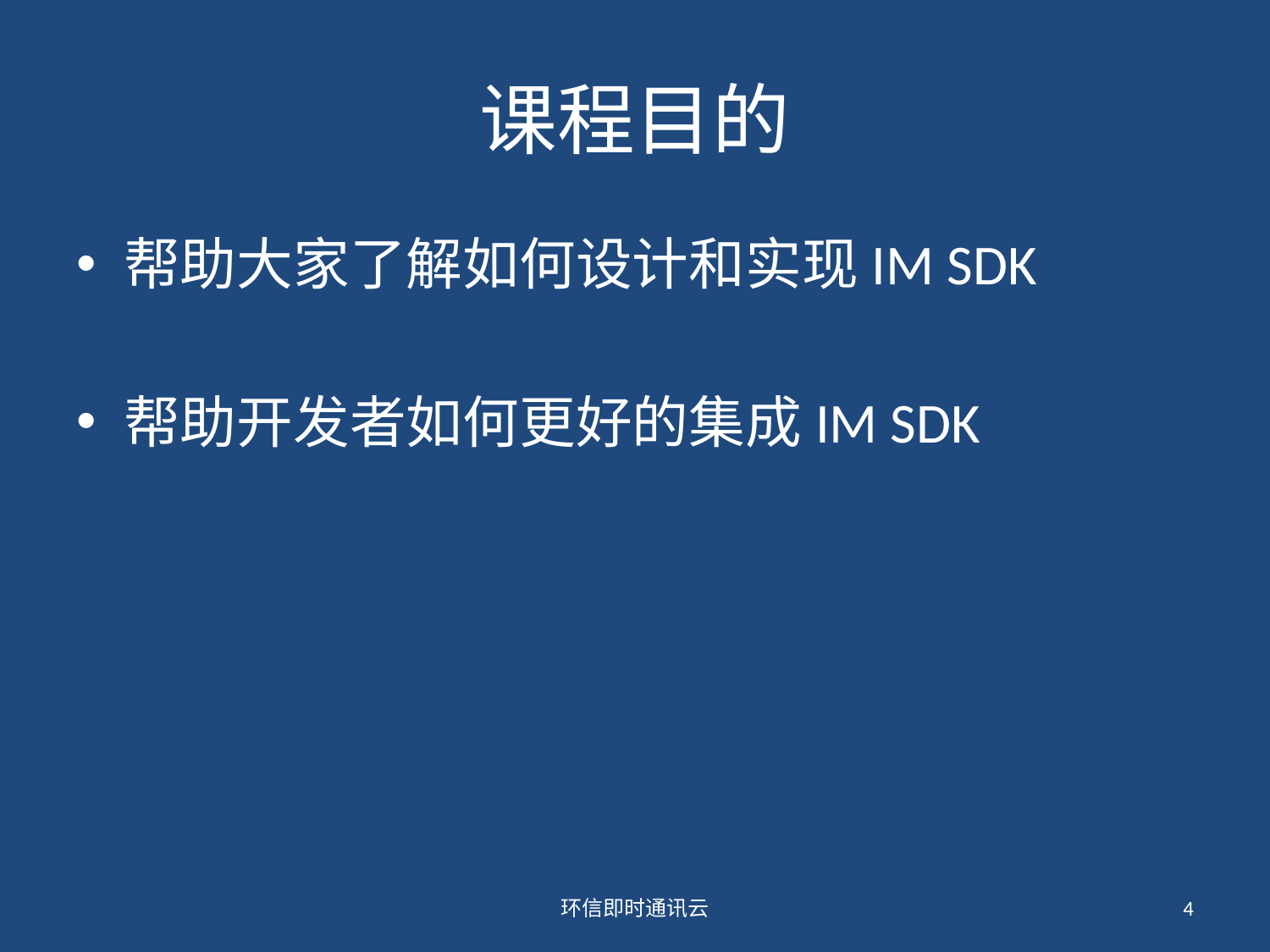

# 课程目的
帮助大家了解如何设计和实现IM SDK

帮助开发者如何更好的集成IM SDK
环信即时通讯云
4